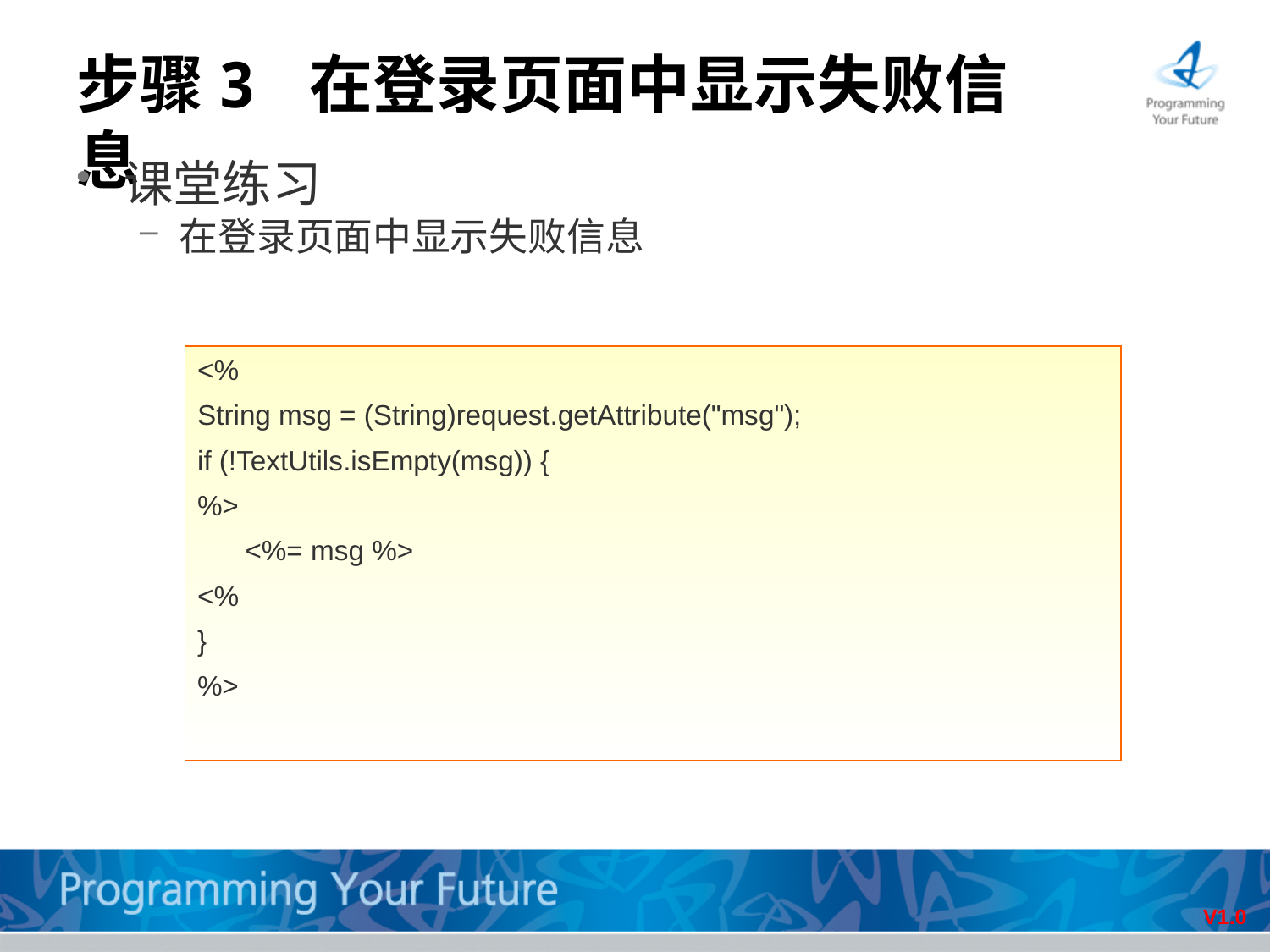

# 步骤3 在登录页面中显示失败信息
课堂练习
在登录页面中显示失败信息
<%
String msg = (String)request.getAttribute("msg");
if (!TextUtils.isEmpty(msg)) {
%>
	<%= msg %>
<%
}
%>